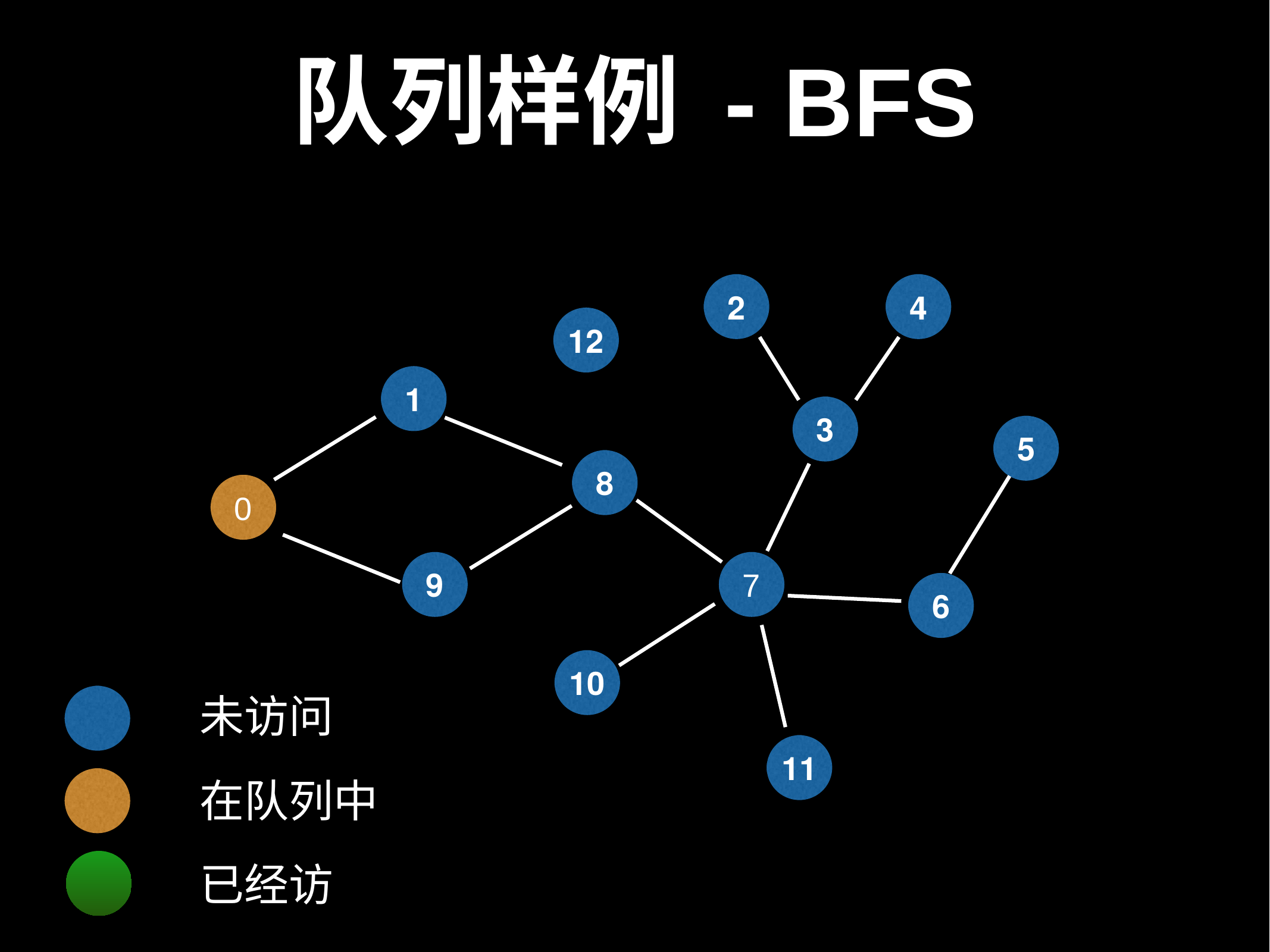

# 队列样例 - BFS
2
4
12

1
3
5

8

0

9
7
6

10
未访问

11
在队列中

已经访